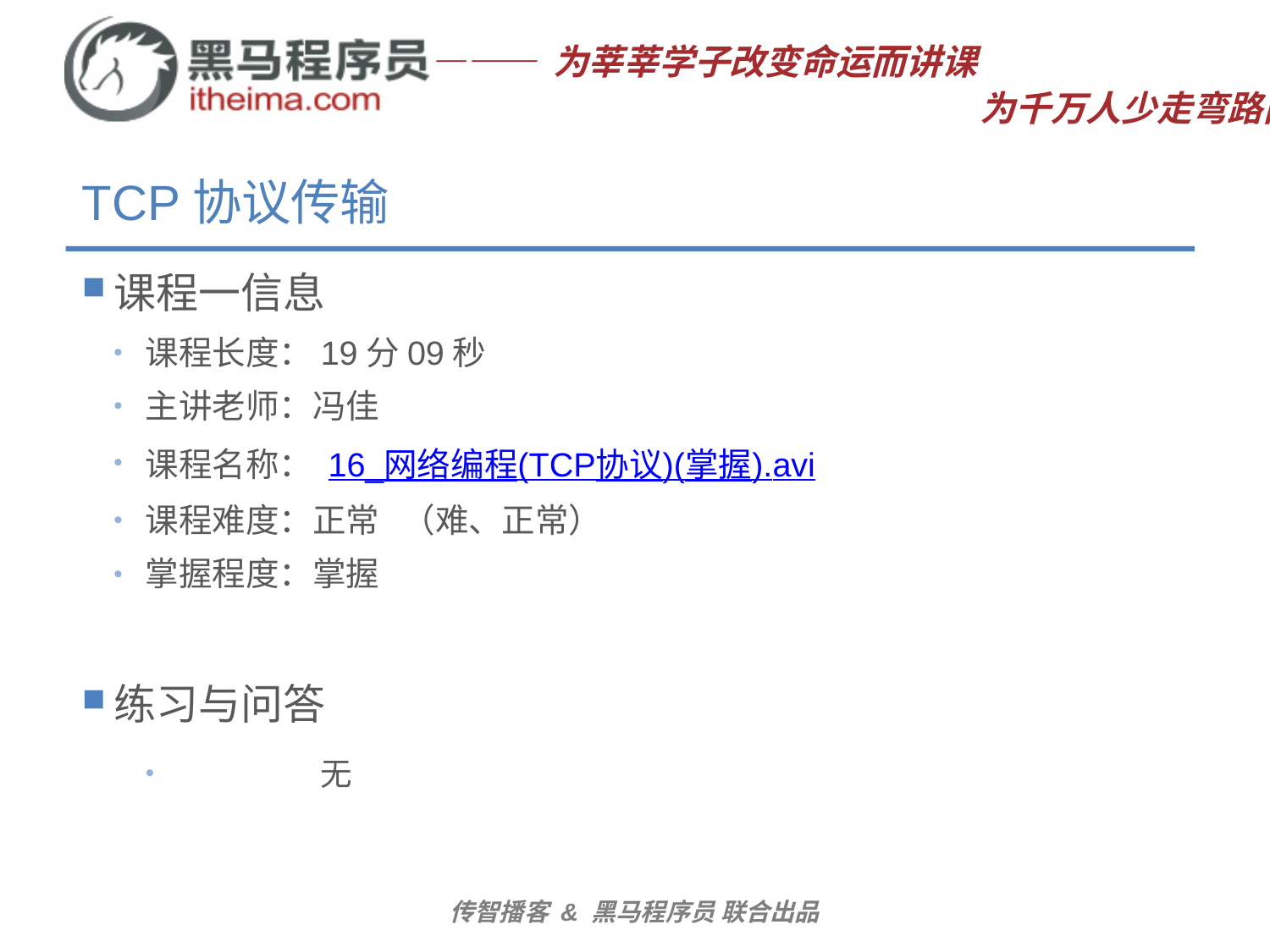

# TCP协议传输
课程一信息
课程长度：19分09秒
主讲老师：冯佳
课程名称： 16_网络编程(TCP协议)(掌握).avi
课程难度：正常   （难、正常）
掌握程度：掌握

练习与问答
	无